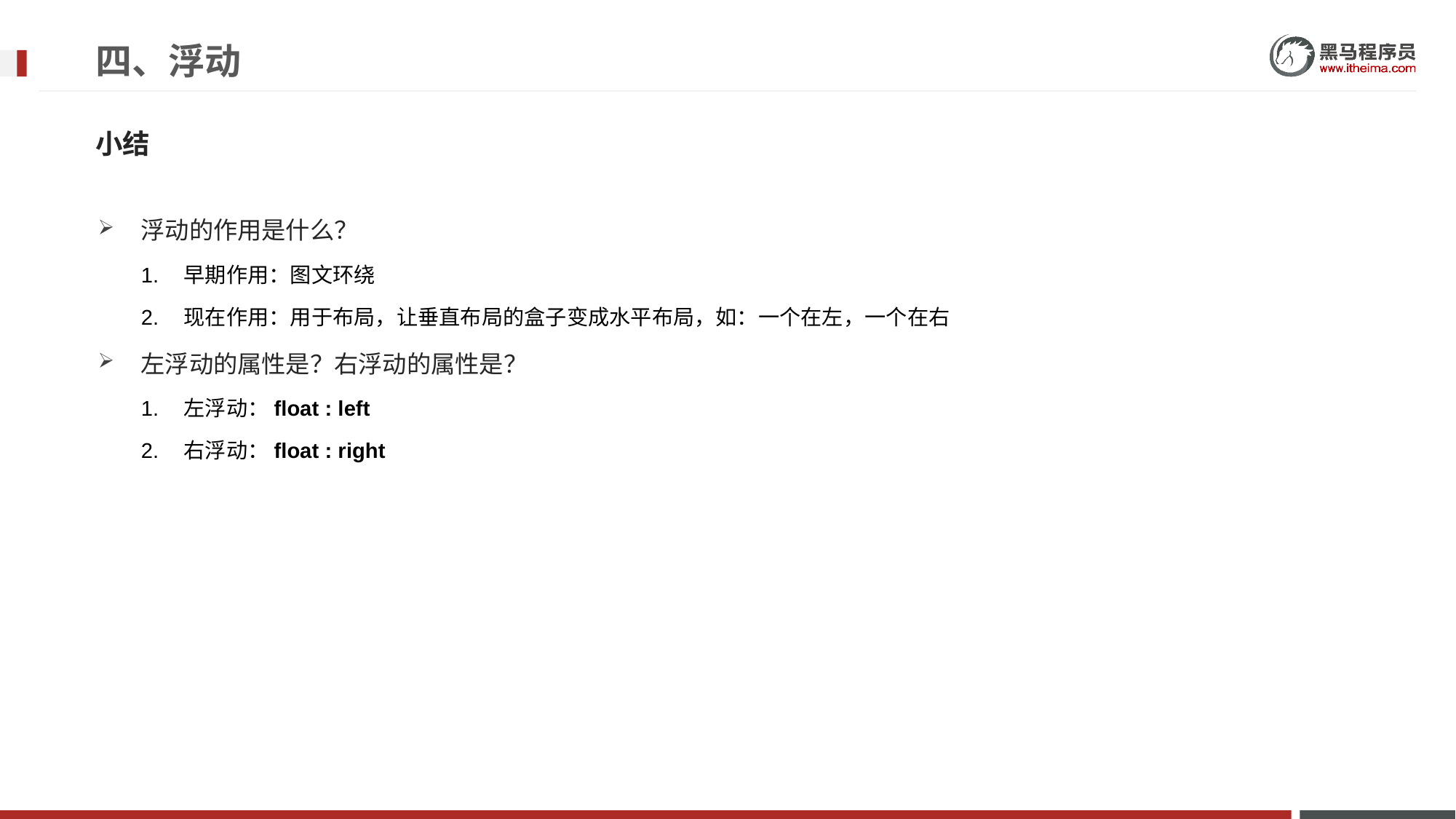

# 四、浮动
小结
浮动的作用是什么？
早期作用：图文环绕
现在作用：用于布局，让垂直布局的盒子变成水平布局，如：一个在左，一个在右
左浮动的属性是？右浮动的属性是？
左浮动：float : left
右浮动：float : right